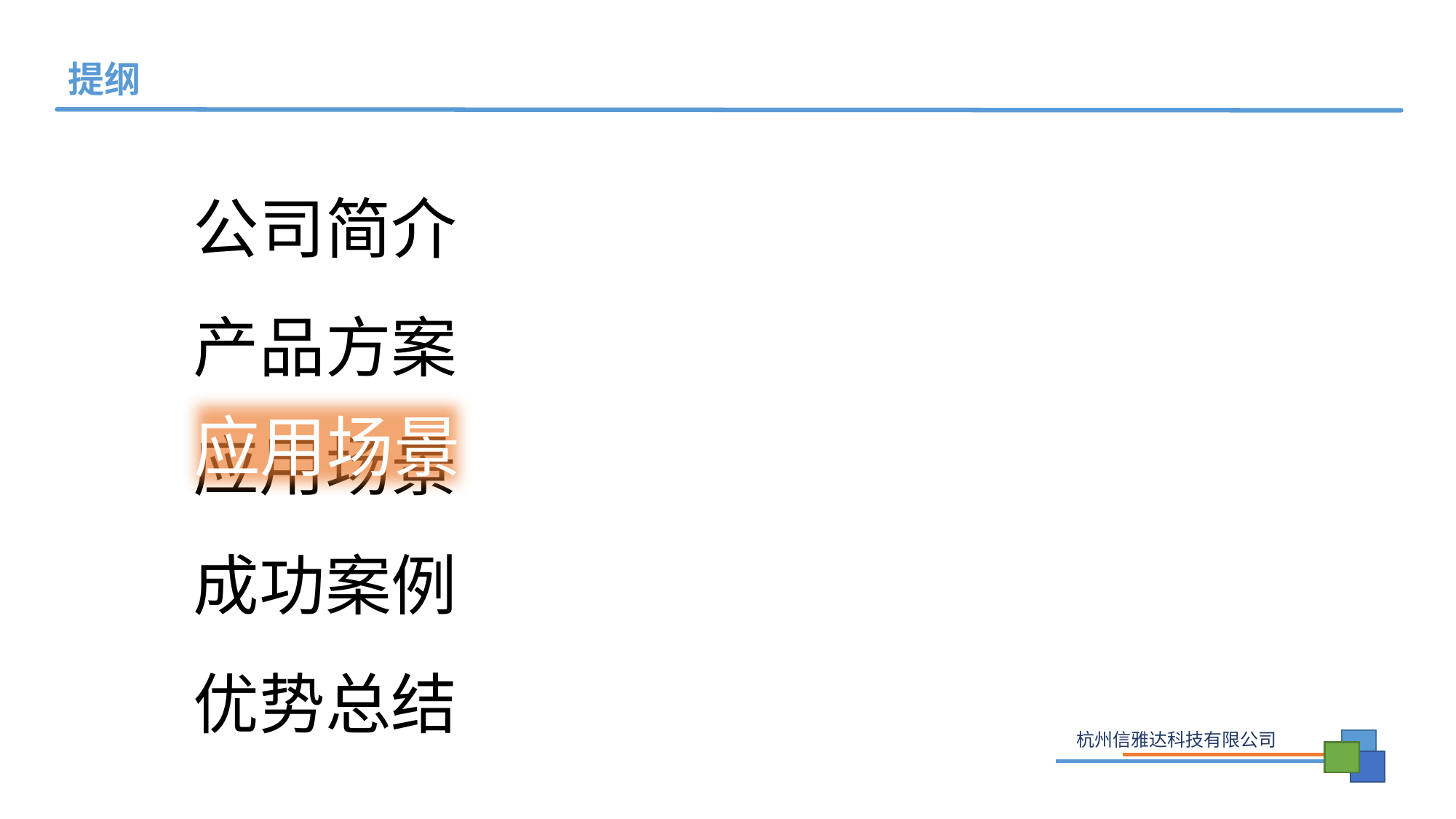

提纲
# 公司简介 产品方案 应用场景 成功案例 优势总结
应用场景
杭州信雅达科技有限公司